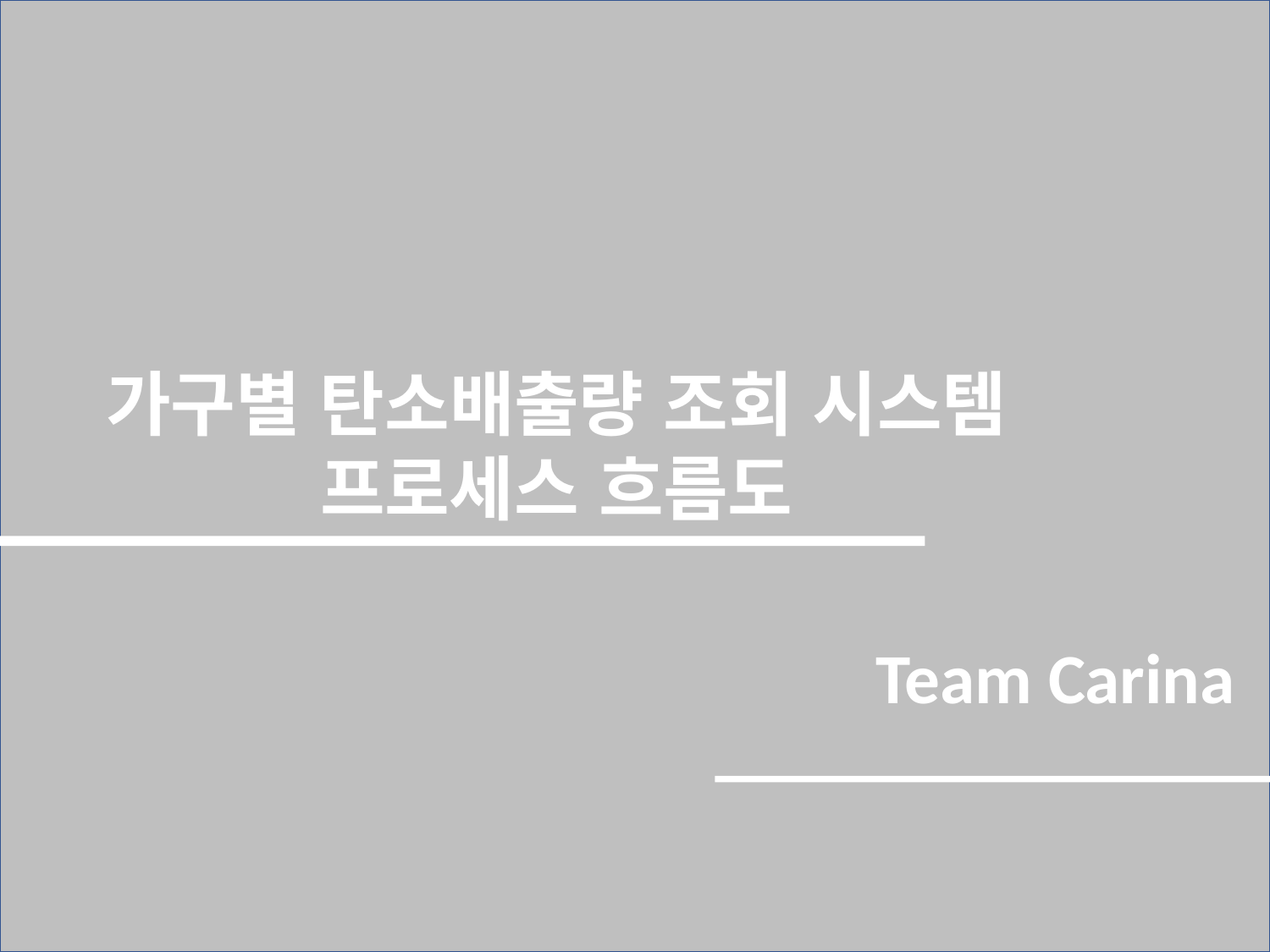

가구별 탄소배출량 조회 시스템
프로세스 흐름도

Team Carina